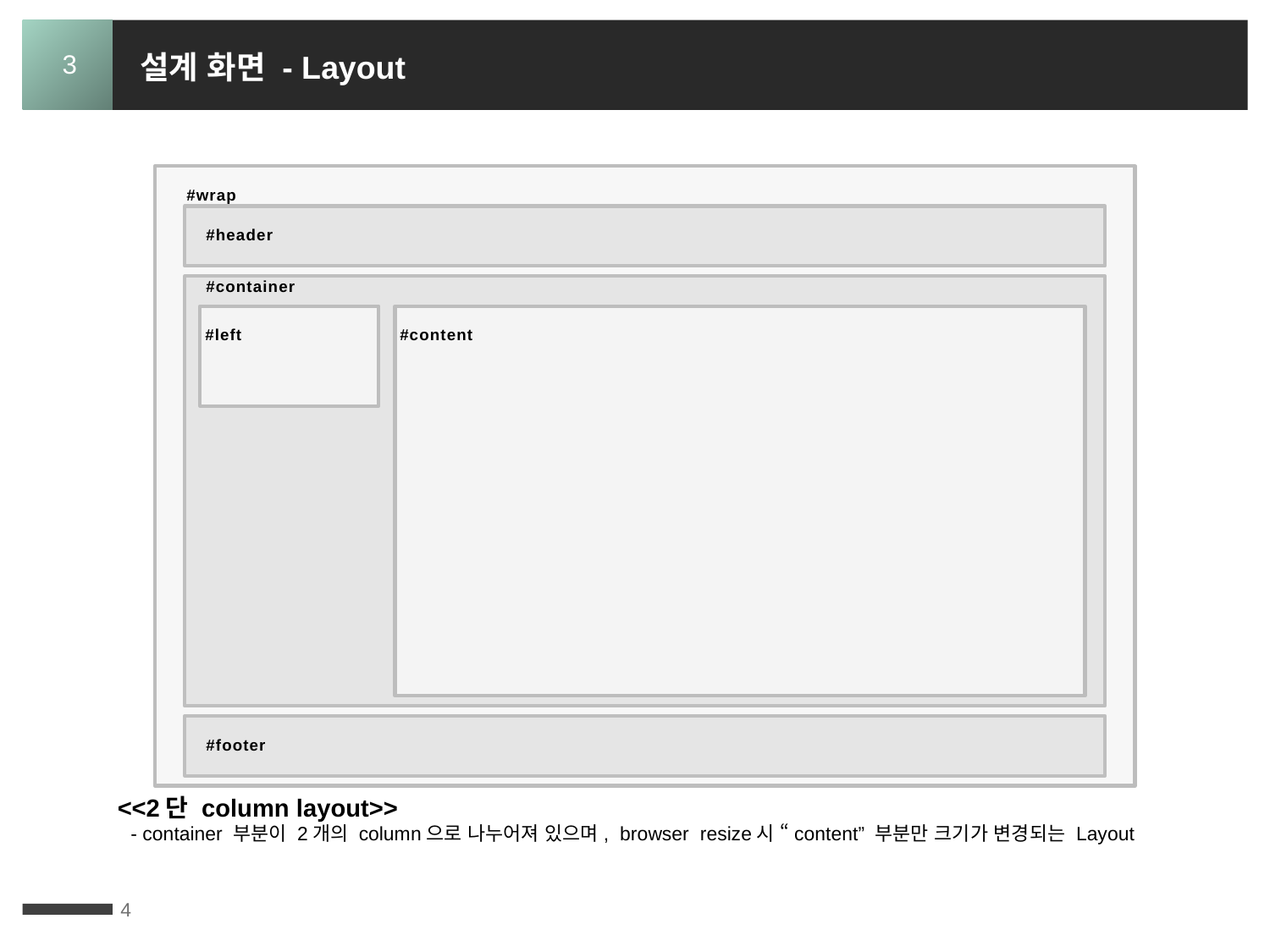

설계 화면 - Layout
3

     #wrap

   #header
   #container

#left

#content

   #footer
<<2단 column layout>>
   - container 부분이 2개의 column으로 나누어져 있으며,  browser  resize시 “content” 부분만 크기가 변경되는 Layout
4